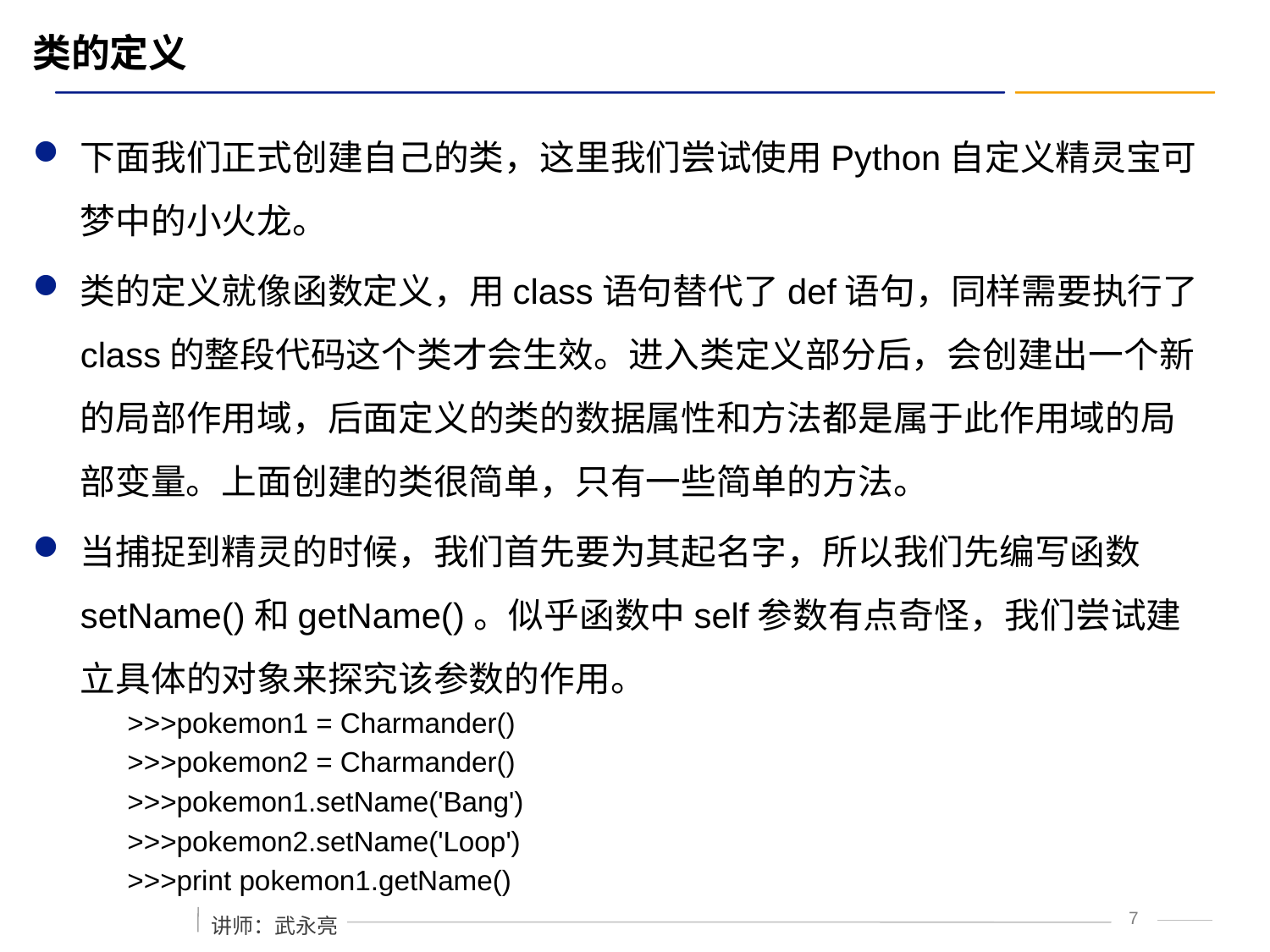

# 类的定义
下面我们正式创建自己的类，这里我们尝试使用Python自定义精灵宝可梦中的小火龙。
类的定义就像函数定义，用class语句替代了def语句，同样需要执行了class的整段代码这个类才会生效。进入类定义部分后，会创建出一个新的局部作用域，后面定义的类的数据属性和方法都是属于此作用域的局部变量。上面创建的类很简单，只有一些简单的方法。
当捕捉到精灵的时候，我们首先要为其起名字，所以我们先编写函数setName()和getName()。似乎函数中self参数有点奇怪，我们尝试建立具体的对象来探究该参数的作用。
    >>>pokemon1 = Charmander()
    >>>pokemon2 = Charmander()
    >>>pokemon1.setName('Bang')
    >>>pokemon2.setName('Loop')
    >>>print pokemon1.getName()